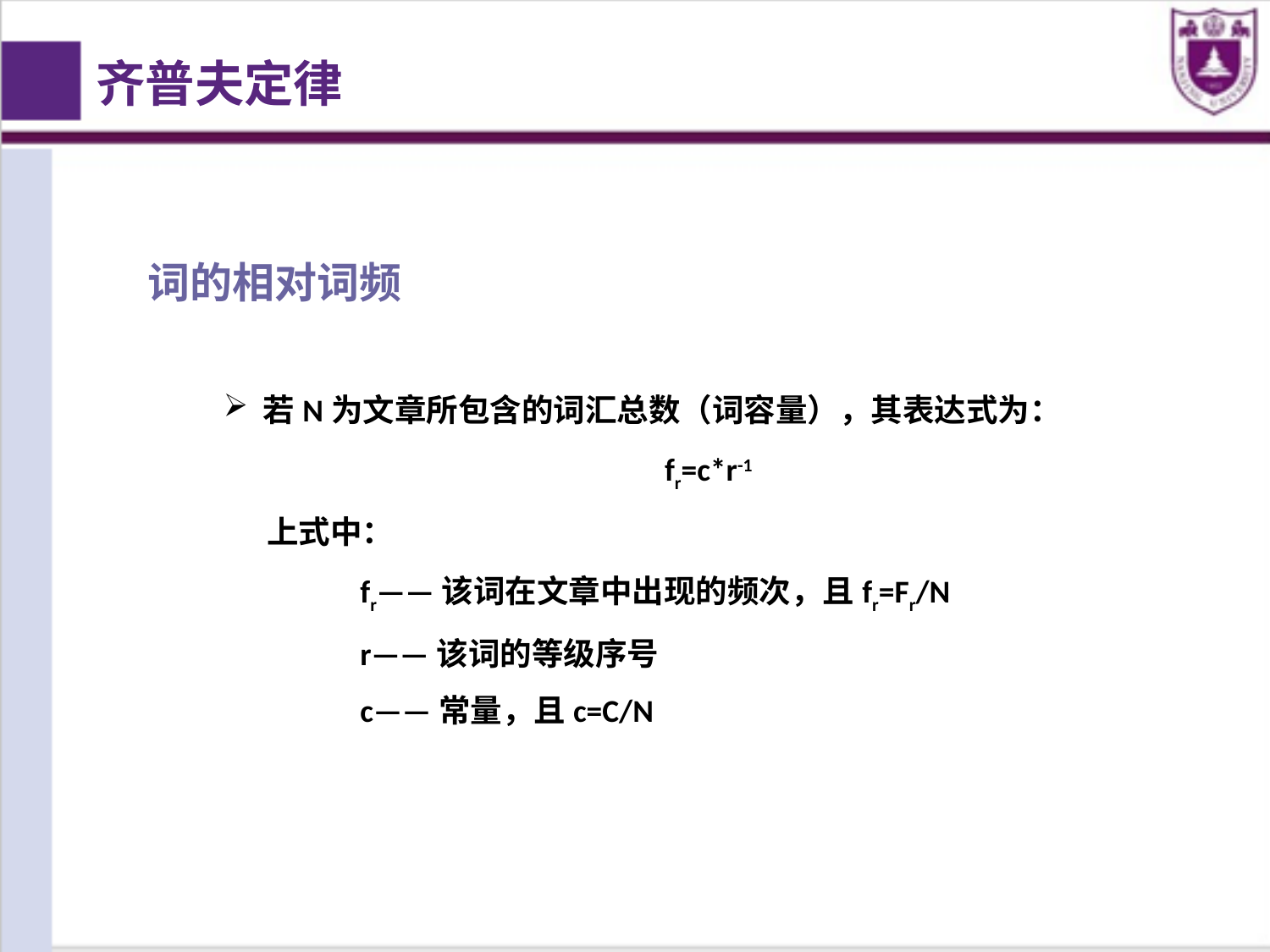

#
齐普夫定律
词的相对词频
若N为文章所包含的词汇总数（词容量），其表达式为：
fr=c*r-1
     上式中：
                   fr——该词在文章中出现的频次，且fr=Fr/N
                   r——该词的等级序号
                   c——常量，且c=C/N